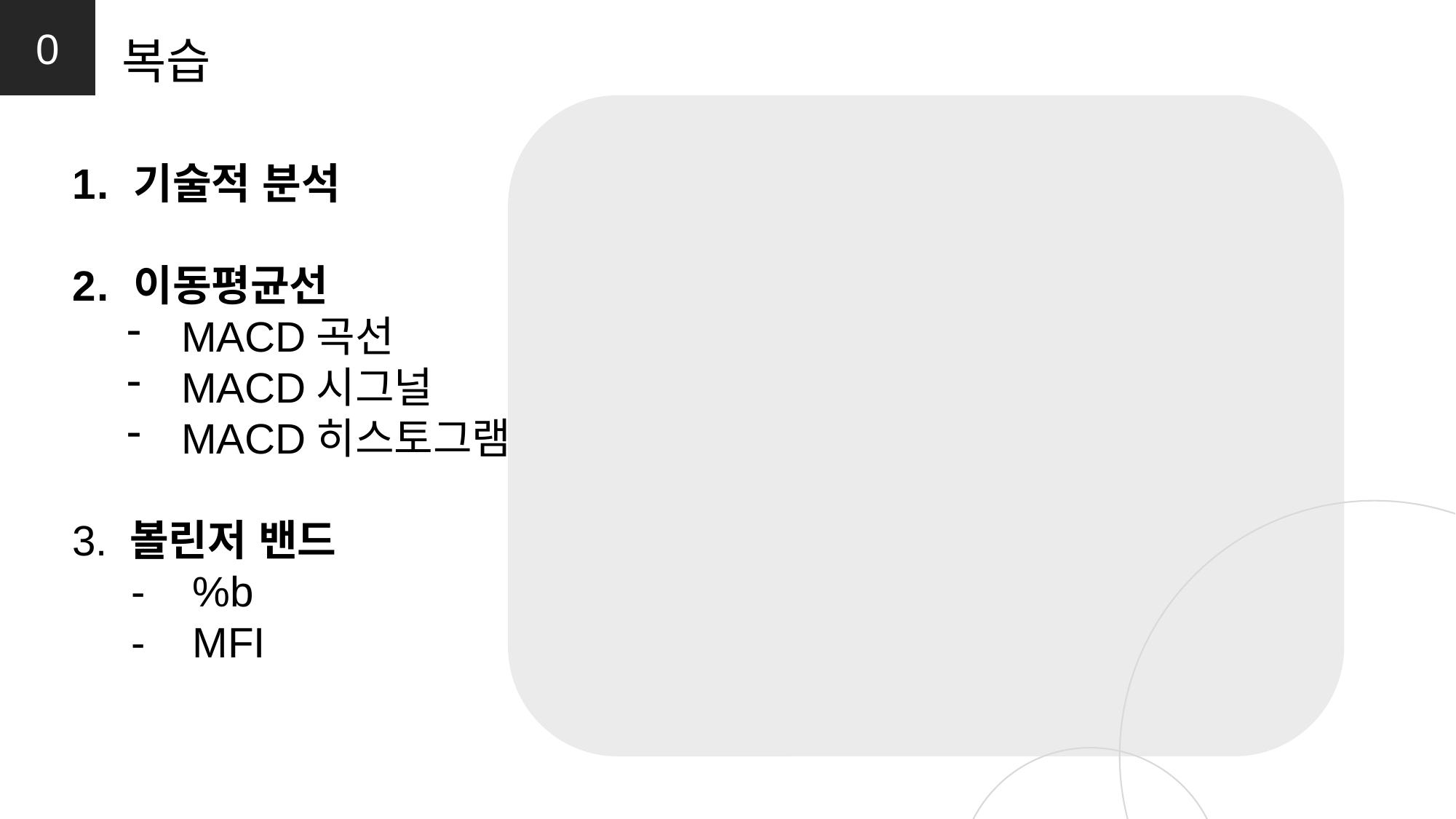

0
복습

기술적 분석

이동평균선
MACD곡선
MACD시그널
MACD히스토그램

3. 볼린저 밴드
     -    %b
     -    MFI